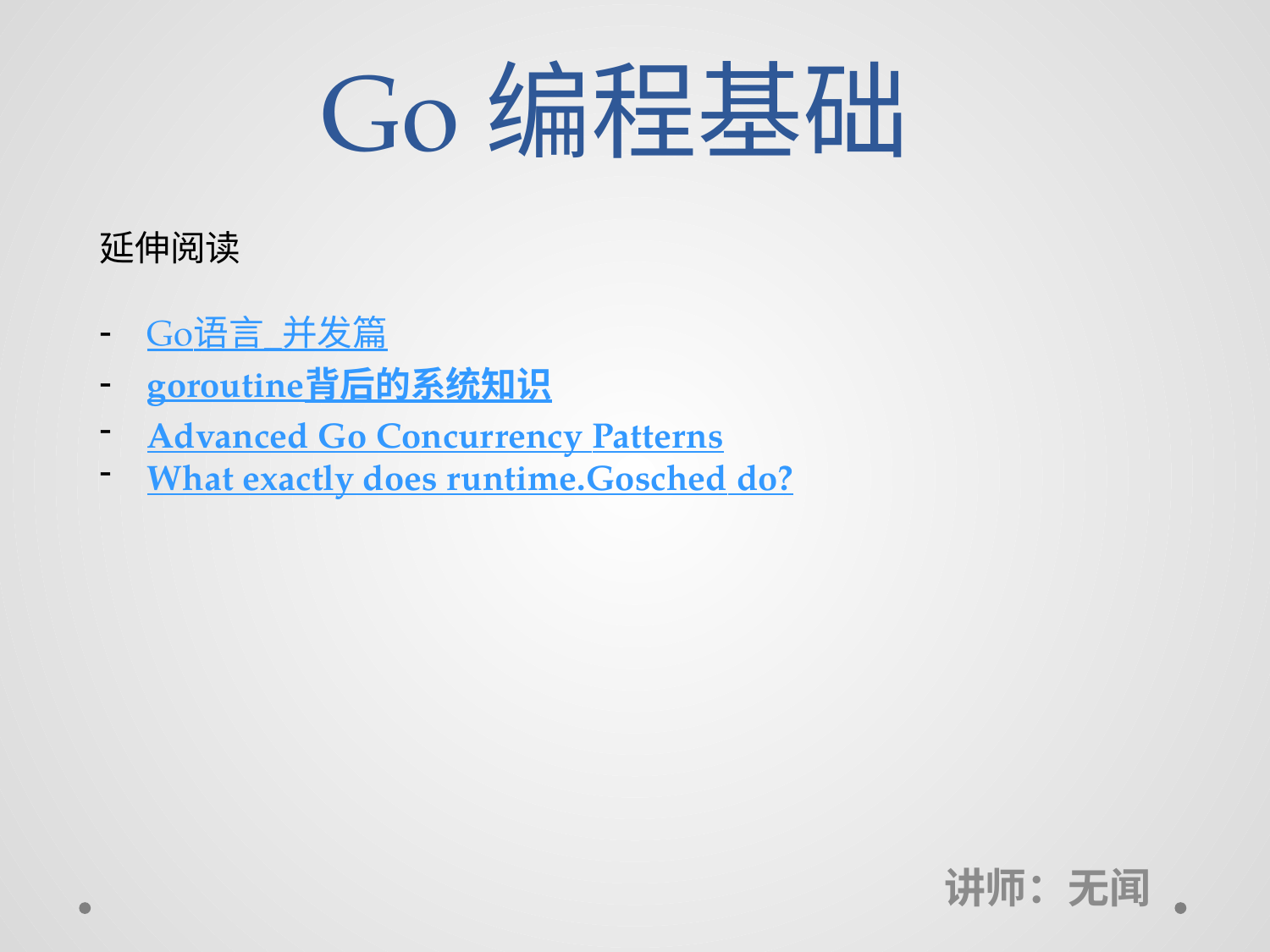

# Go编程基础
延伸阅读

Go语言_并发篇
goroutine背后的系统知识
Advanced Go Concurrency Patterns
What exactly does runtime.Gosched do?

讲师：无闻